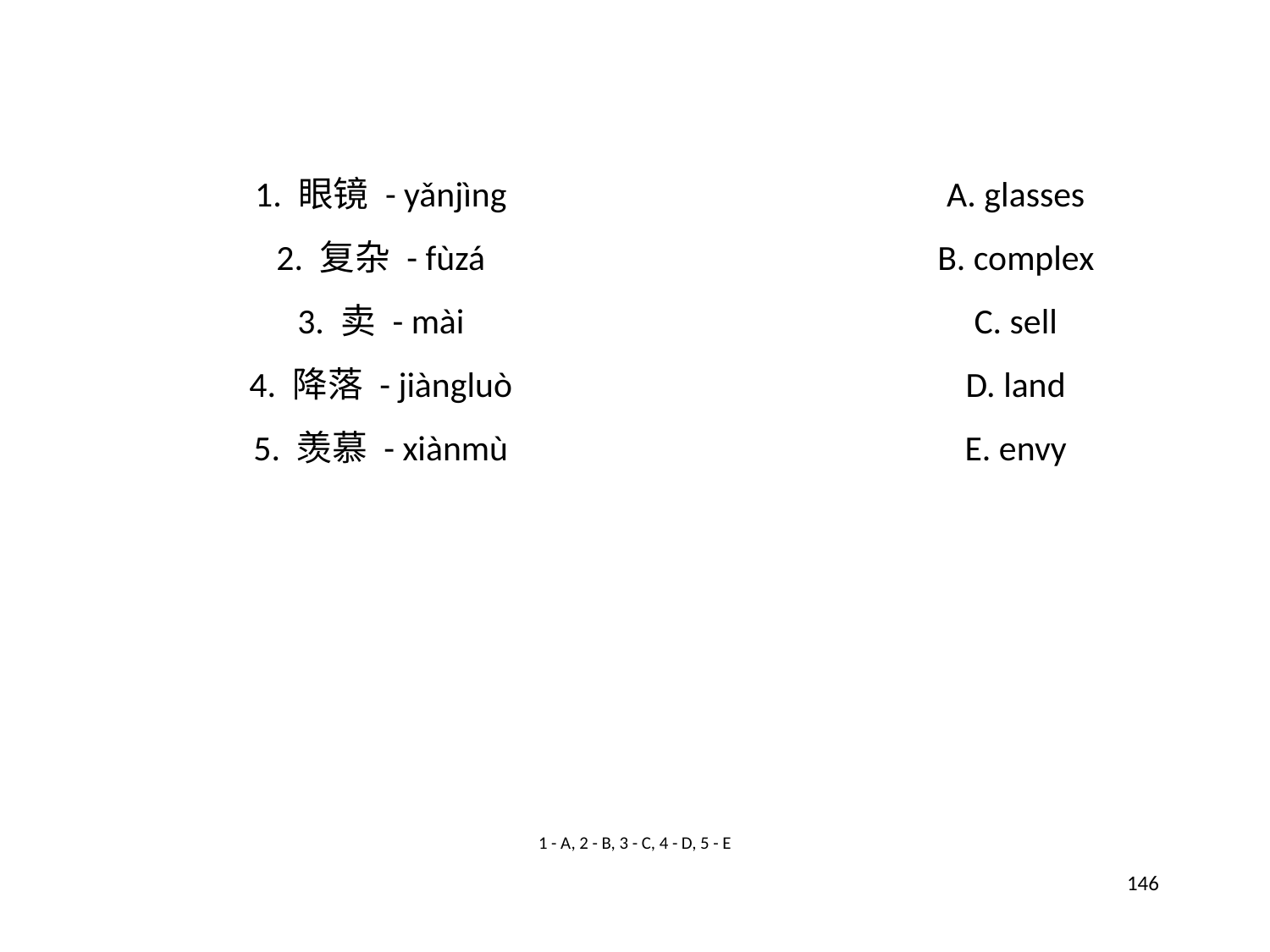

1. 眼镜 - yǎnjìng

A. glasses

2. 复杂 - fùzá

B. complex

3. 卖 - mài

C. sell

4. 降落 - jiàngluò

D. land

5. 羡慕 - xiànmù

E. envy
1 - A, 2 - B, 3 - C, 4 - D, 5 - E

146